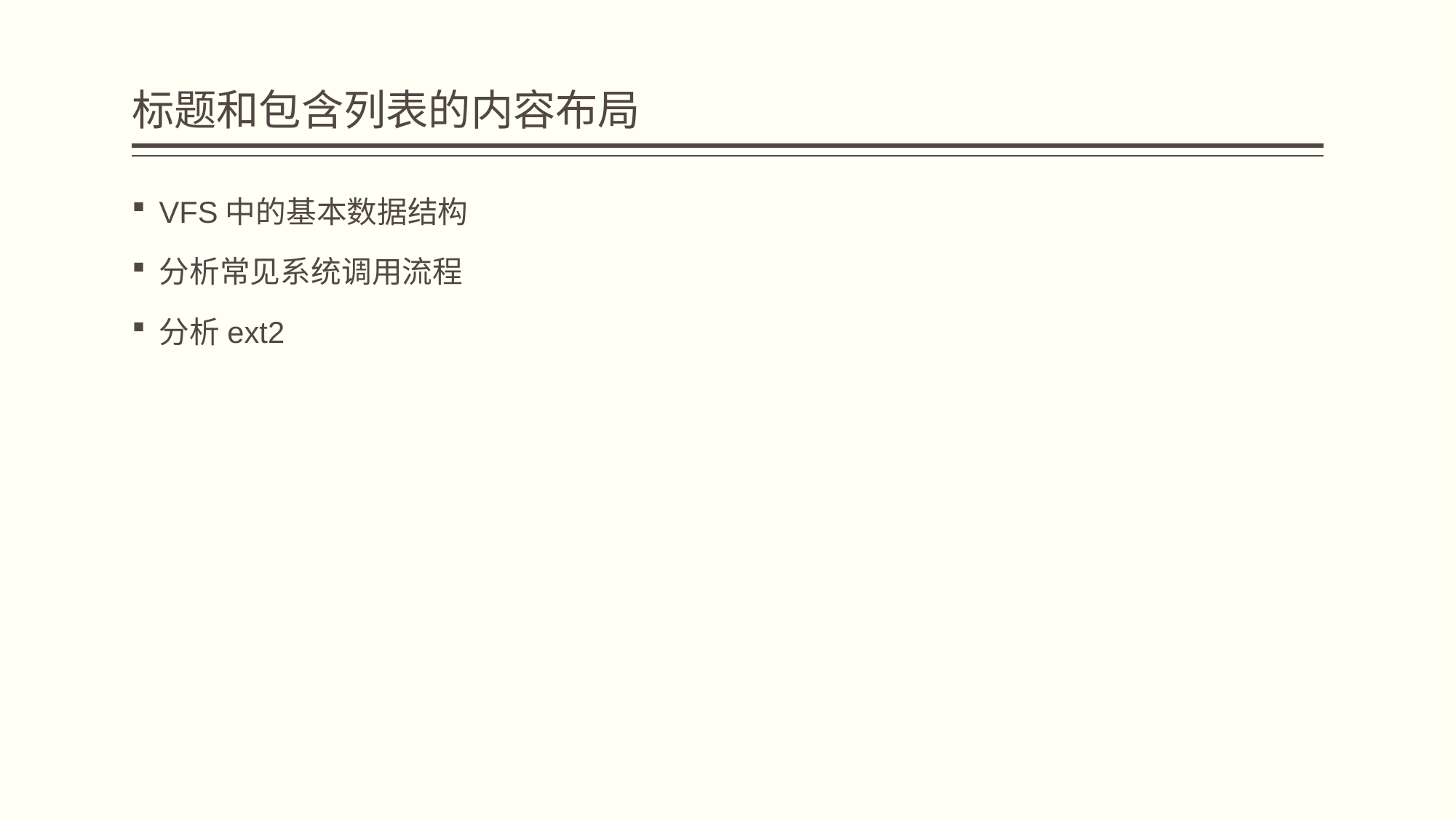

# 标题和包含列表的内容布局
VFS中的基本数据结构
分析常见系统调用流程
分析ext2